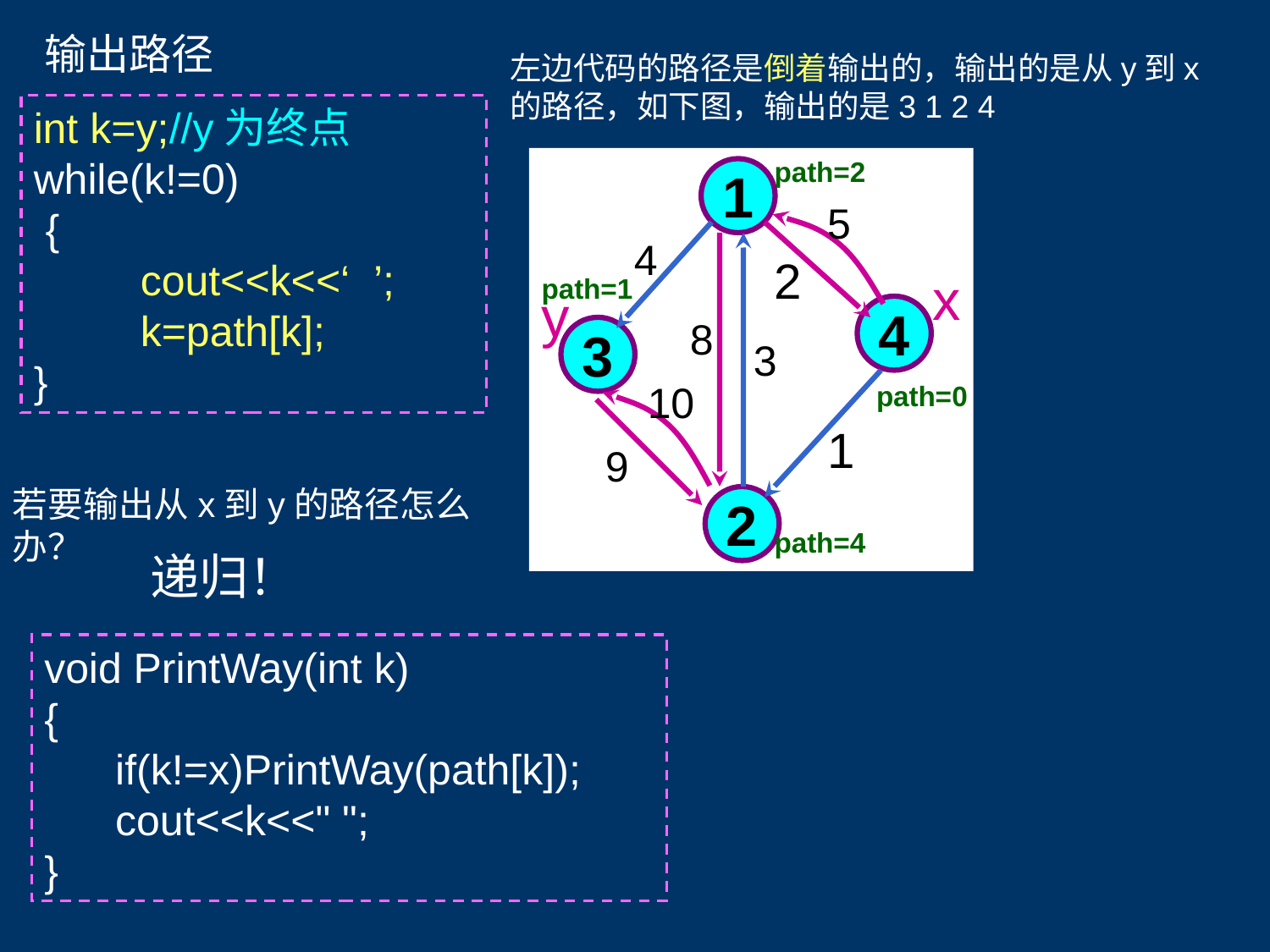

输出路径
左边代码的路径是倒着输出的，输出的是从y到x的路径，如下图，输出的是3 1 2 4
int k=y;//y为终点
while(k!=0)
 {
         cout<<k<<‘  ’;
         k=path[k];
}

1
5

4

2
x
y
4
8
3
3
10

1
9
2
path=2
path=1
path=0
path=4
若要输出从x到y的路径怎么办？
递归！
void PrintWay(int k)
{
      if(k!=x)PrintWay(path[k]);
      cout<<k<<" ";
}